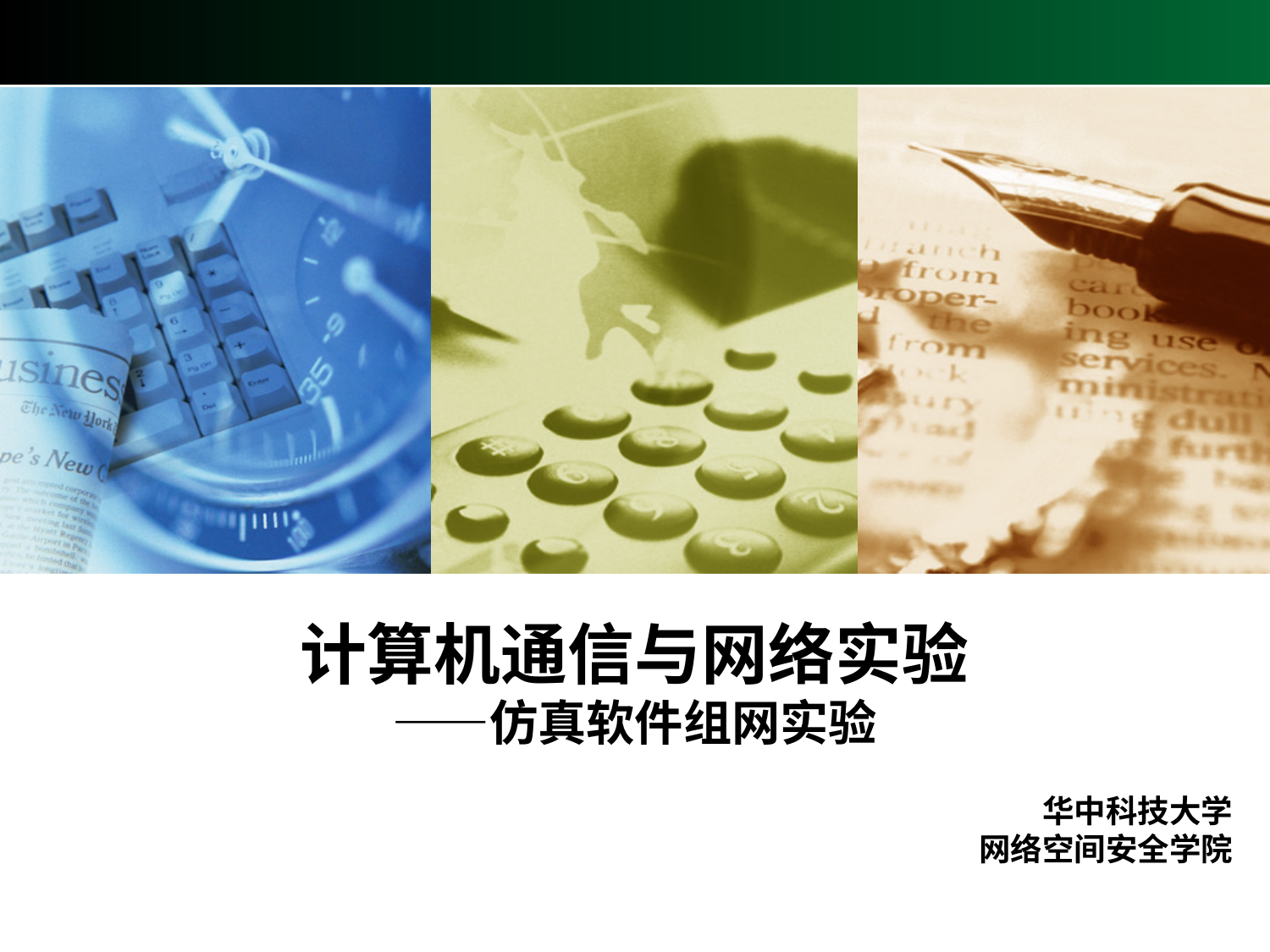

# 计算机通信与网络实验 ——仿真软件组网实验
华中科技大学
网络空间安全学院